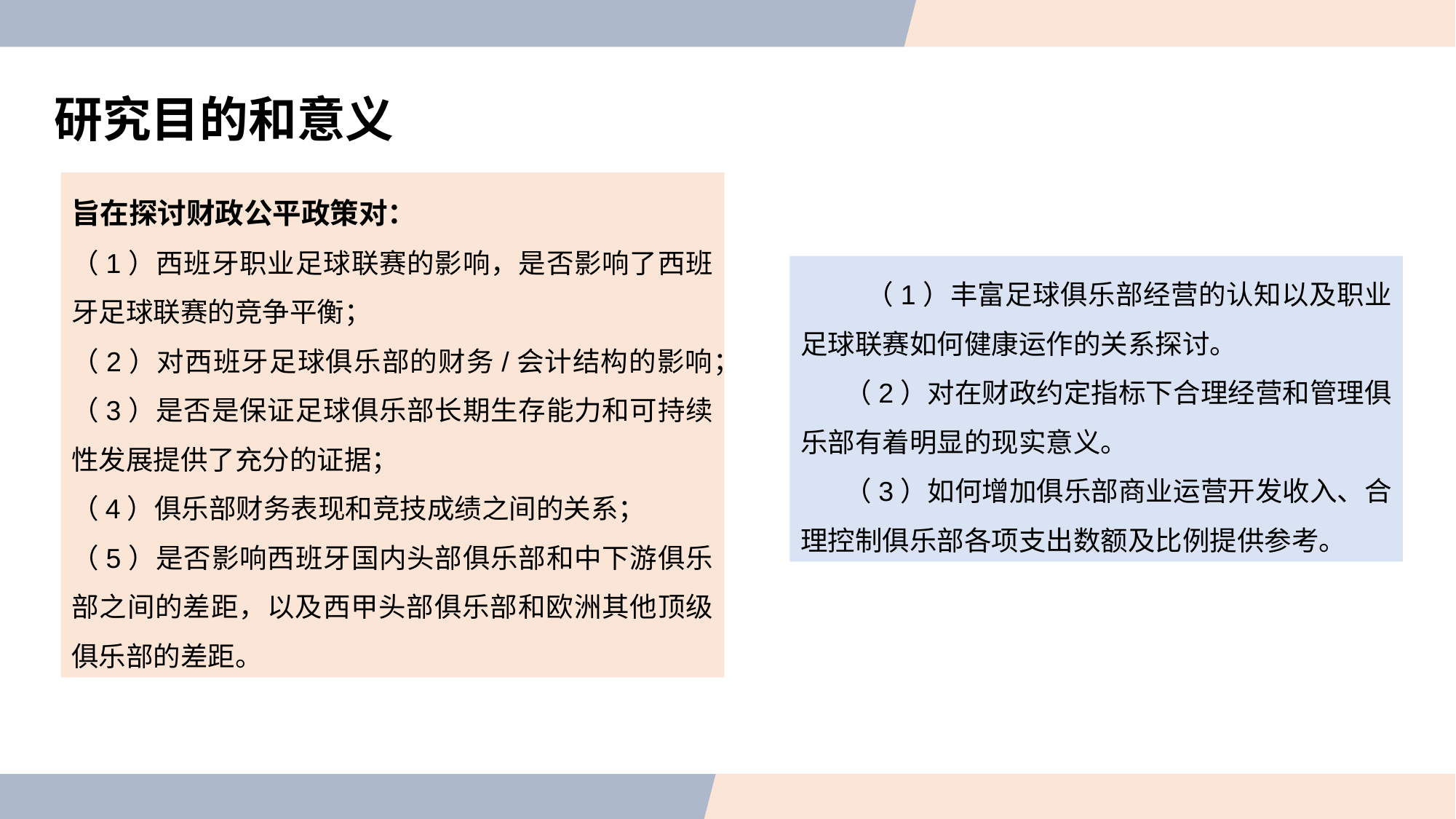

现今，中国足球协会超级联赛（以下简称“中超联
赛”）在快速发展的同时俱乐部面临严重的财务危机
研究目的和意义
旨在探讨财政公平政策对：
（1）西班牙职业足球联赛的影响，是否影响了西班牙足球联赛的竞争平衡；
（2）对西班牙足球俱乐部的财务/会计结构的影响；
（3）是否是保证足球俱乐部长期生存能力和可持续性发展提供了充分的证据；
（4）俱乐部财务表现和竞技成绩之间的关系；
（5）是否影响西班牙国内头部俱乐部和中下游俱乐部之间的差距，以及西甲头部俱乐部和欧洲其他顶级俱乐部的差距。
         （1）丰富足球俱乐部经营的认知以及职业足球联赛如何健康运作的关系探讨。
      （2）对在财政约定指标下合理经营和管理俱乐部有着明显的现实意义。
      （3）如何增加俱乐部商业运营开发收入、合理控制俱乐部各项支出数额及比例提供参考。